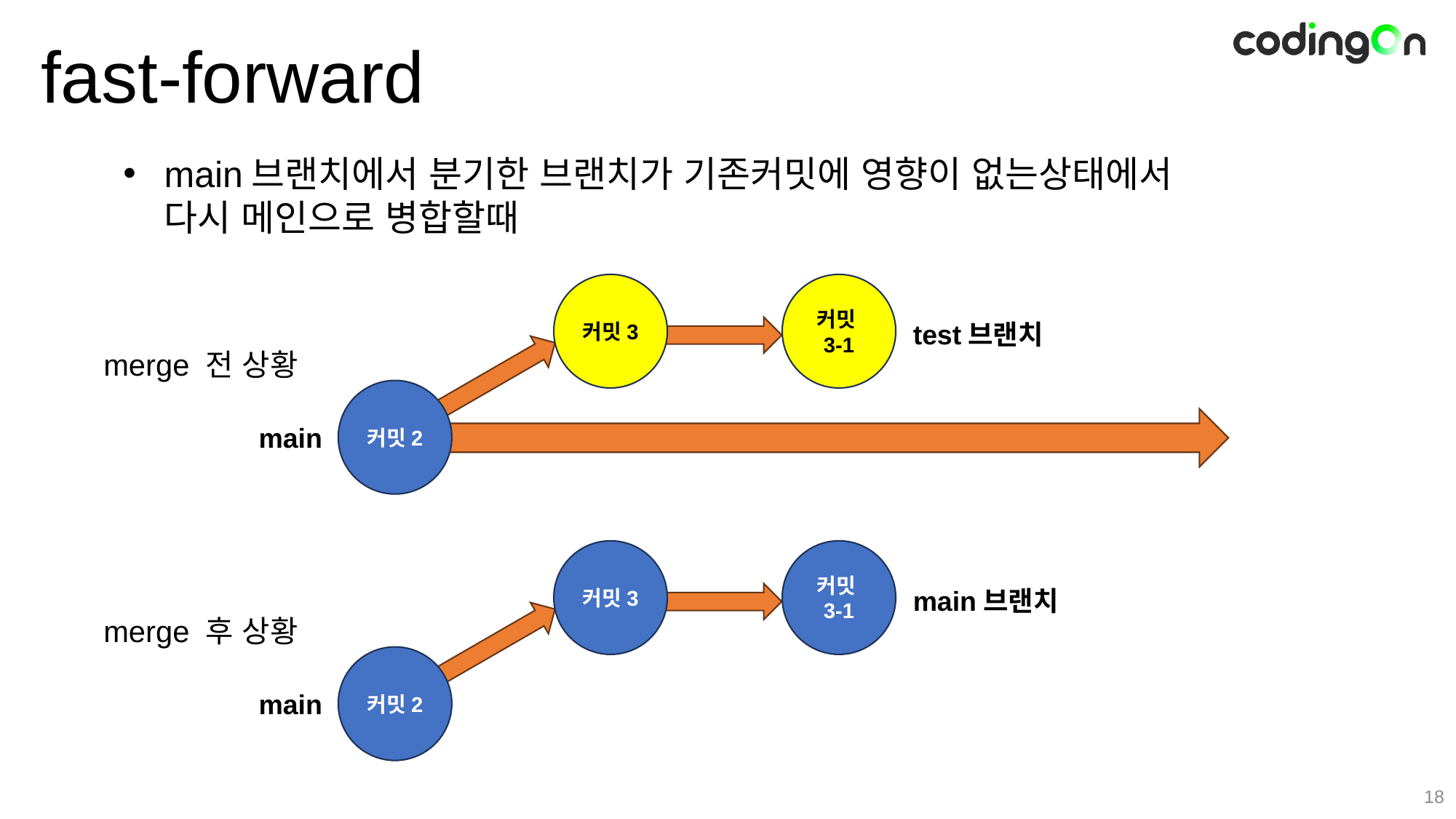

# fast-forward
main브랜치에서 분기한 브랜치가 기존커밋에 영향이 없는상태에서
다시 메인으로 병합할때
커밋3
커밋3-1

test브랜치
merge 전 상황
커밋2

main
커밋3
커밋3-1

main브랜치
merge 후 상황
커밋2
main
18